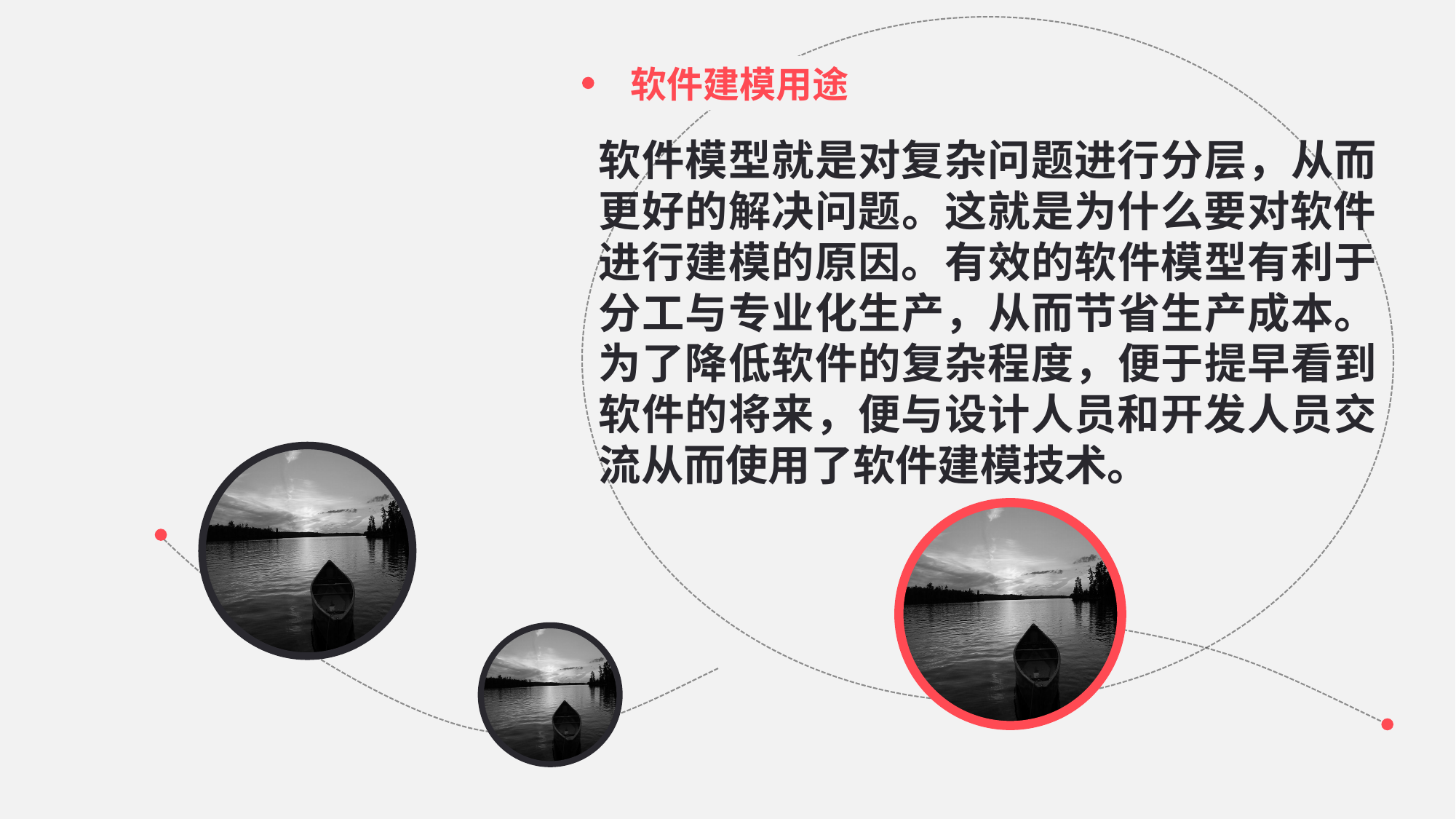

软件建模用途

软件模型就是对复杂问题进行分层，从而更好的解决问题。这就是为什么要对软件进行建模的原因。有效的软件模型有利于分工与专业化生产，从而节省生产成本。为了降低软件的复杂程度，便于提早看到软件的将来，便与设计人员和开发人员交流从而使用了软件建模技术。